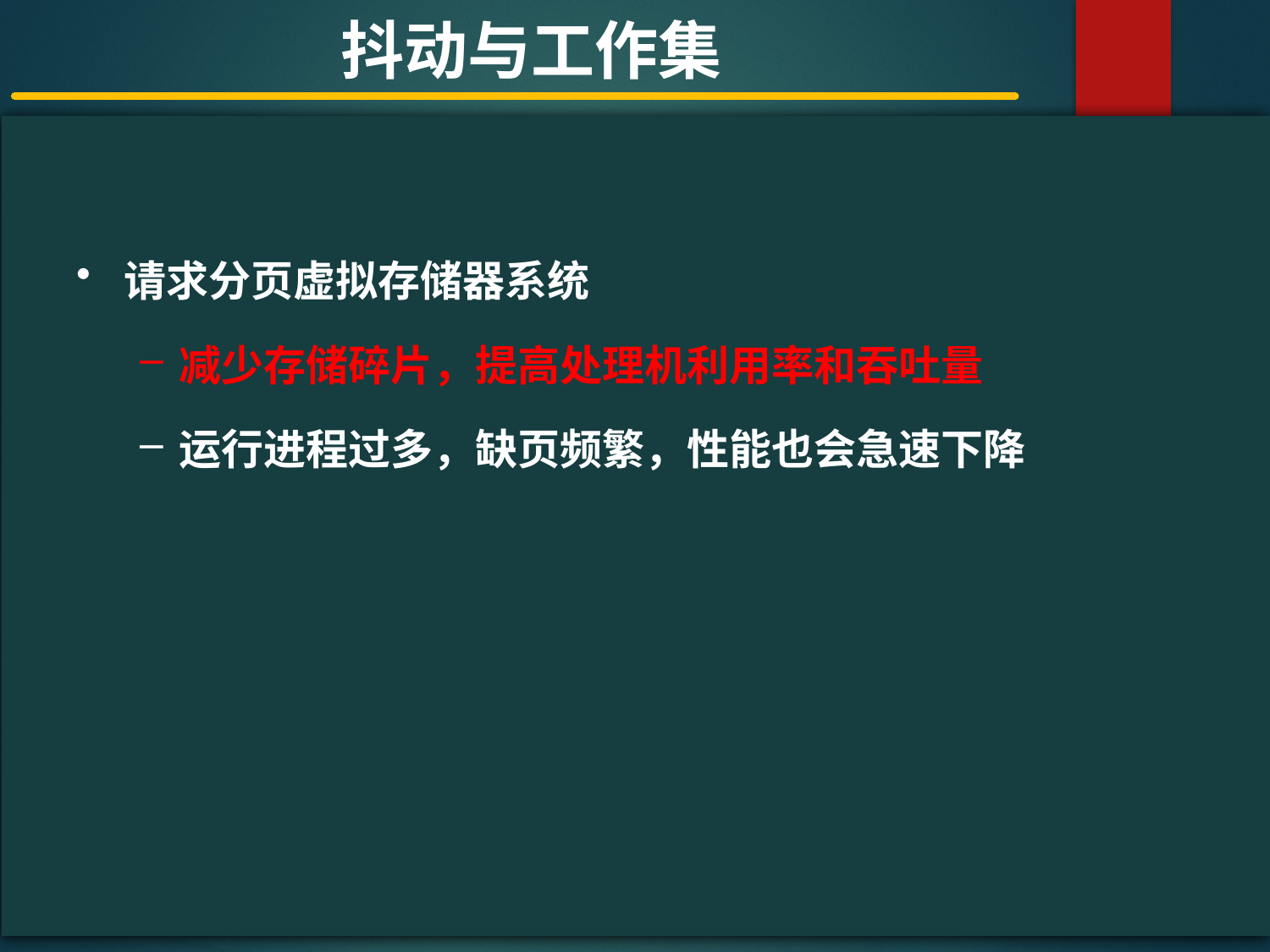

抖动与工作集
#
请求分页虚拟存储器系统
减少存储碎片，提高处理机利用率和吞吐量
运行进程过多，缺页频繁，性能也会急速下降